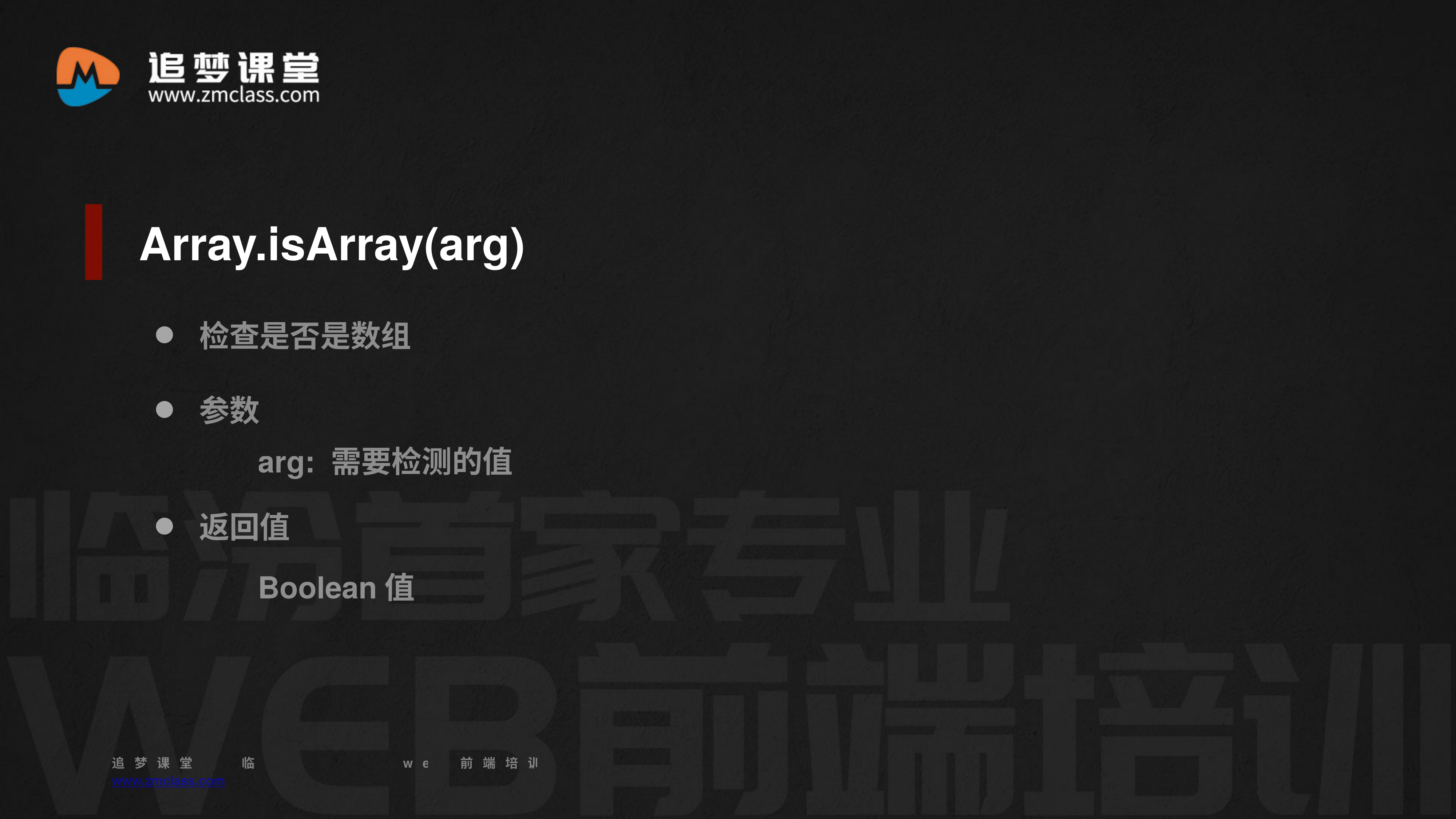

Array.isArray(arg)
检查是否是数组

参数

arg: 需要检测的值
返回值

Boolean值
追梦课堂   临汾首家专业的web前端培训机构                                                          www.zmclass.com
4